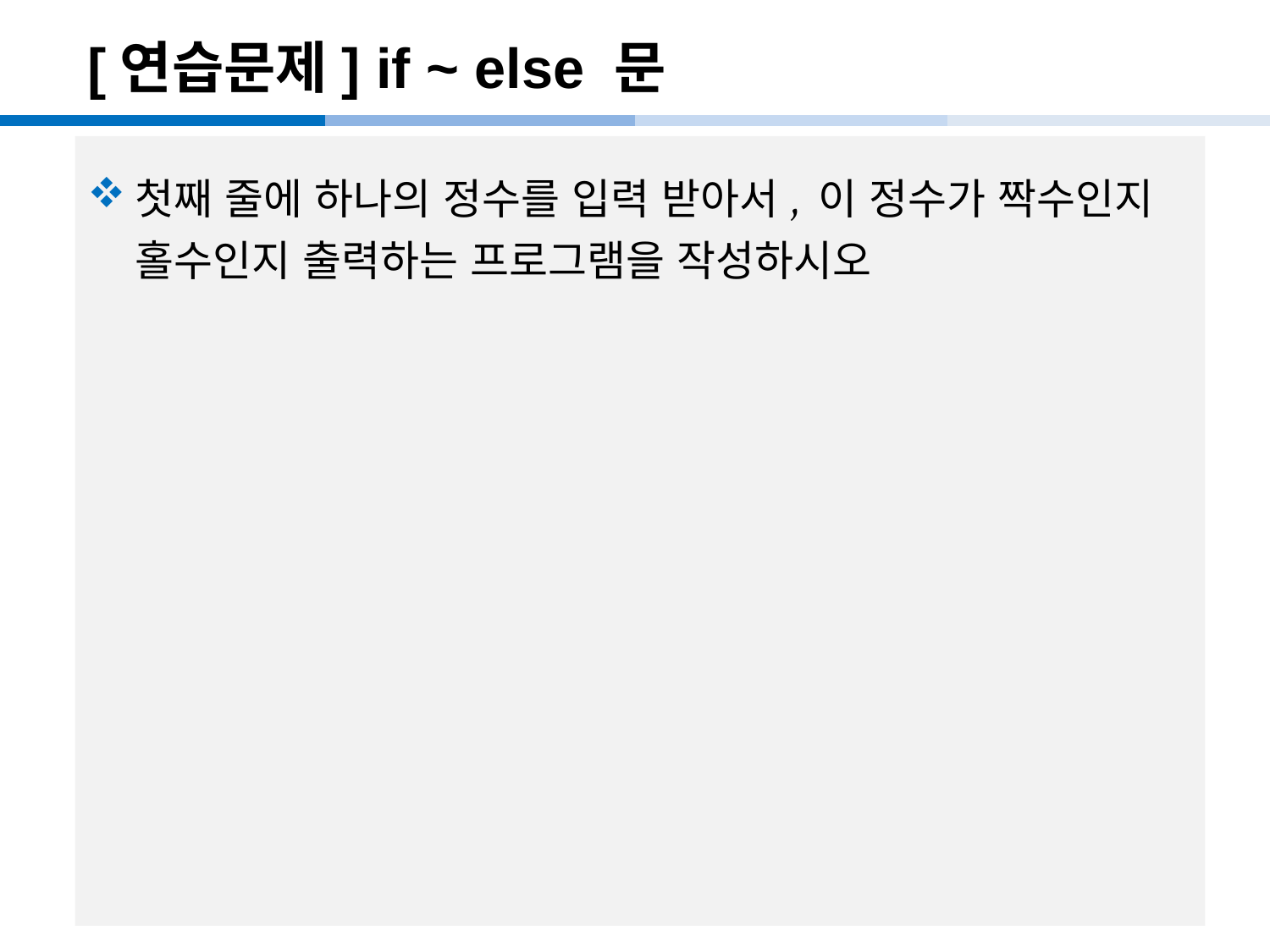

# [연습문제] if ~ else 문
첫째 줄에 하나의 정수를 입력 받아서, 이 정수가 짝수인지 홀수인지 출력하는 프로그램을 작성하시오